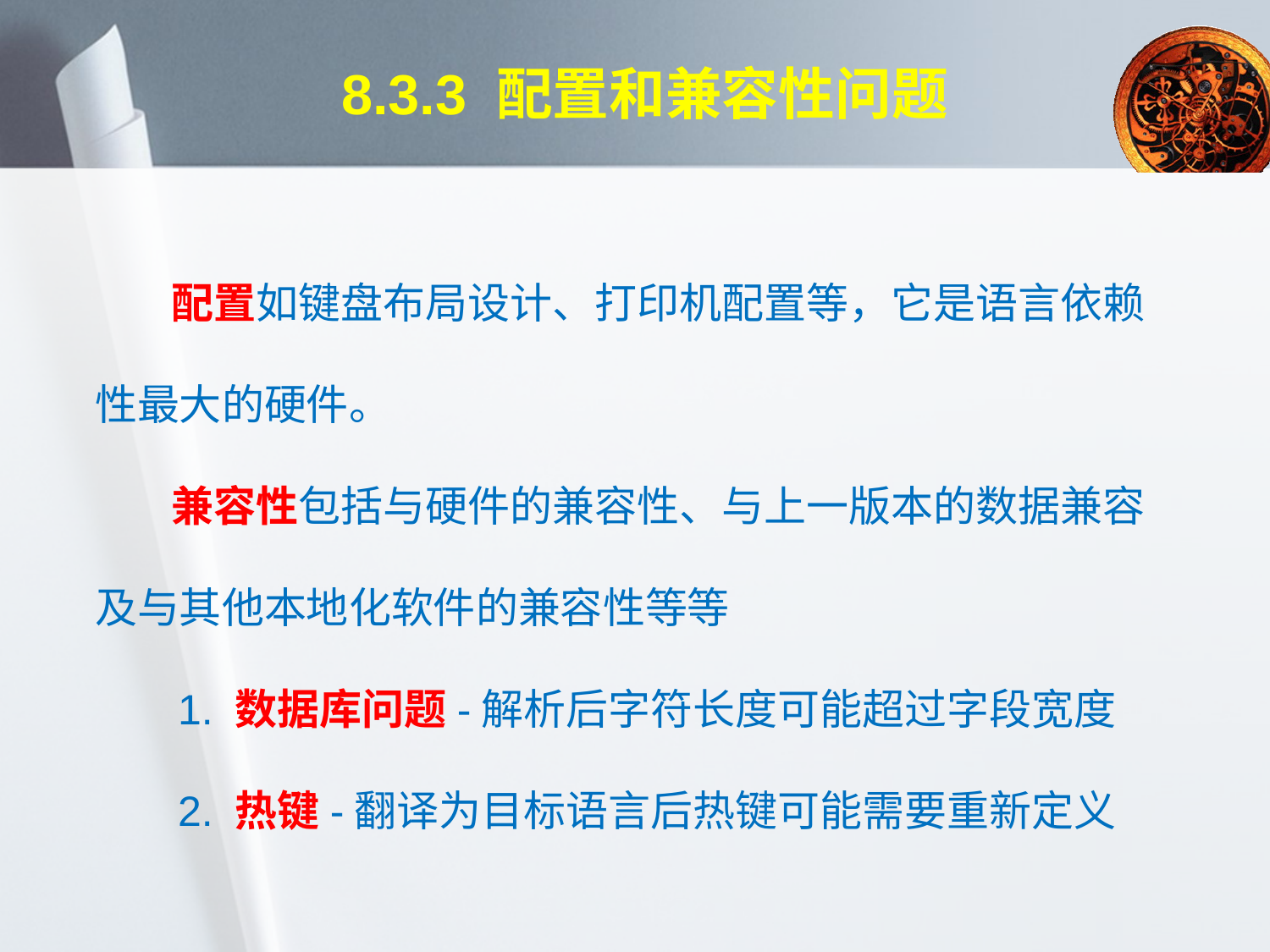

# 8.3.3 配置和兼容性问题
       配置如键盘布局设计、打印机配置等，它是语言依赖性最大的硬件。
       兼容性包括与硬件的兼容性、与上一版本的数据兼容及与其他本地化软件的兼容性等等
       1. 数据库问题-解析后字符长度可能超过字段宽度
       2. 热键-翻译为目标语言后热键可能需要重新定义